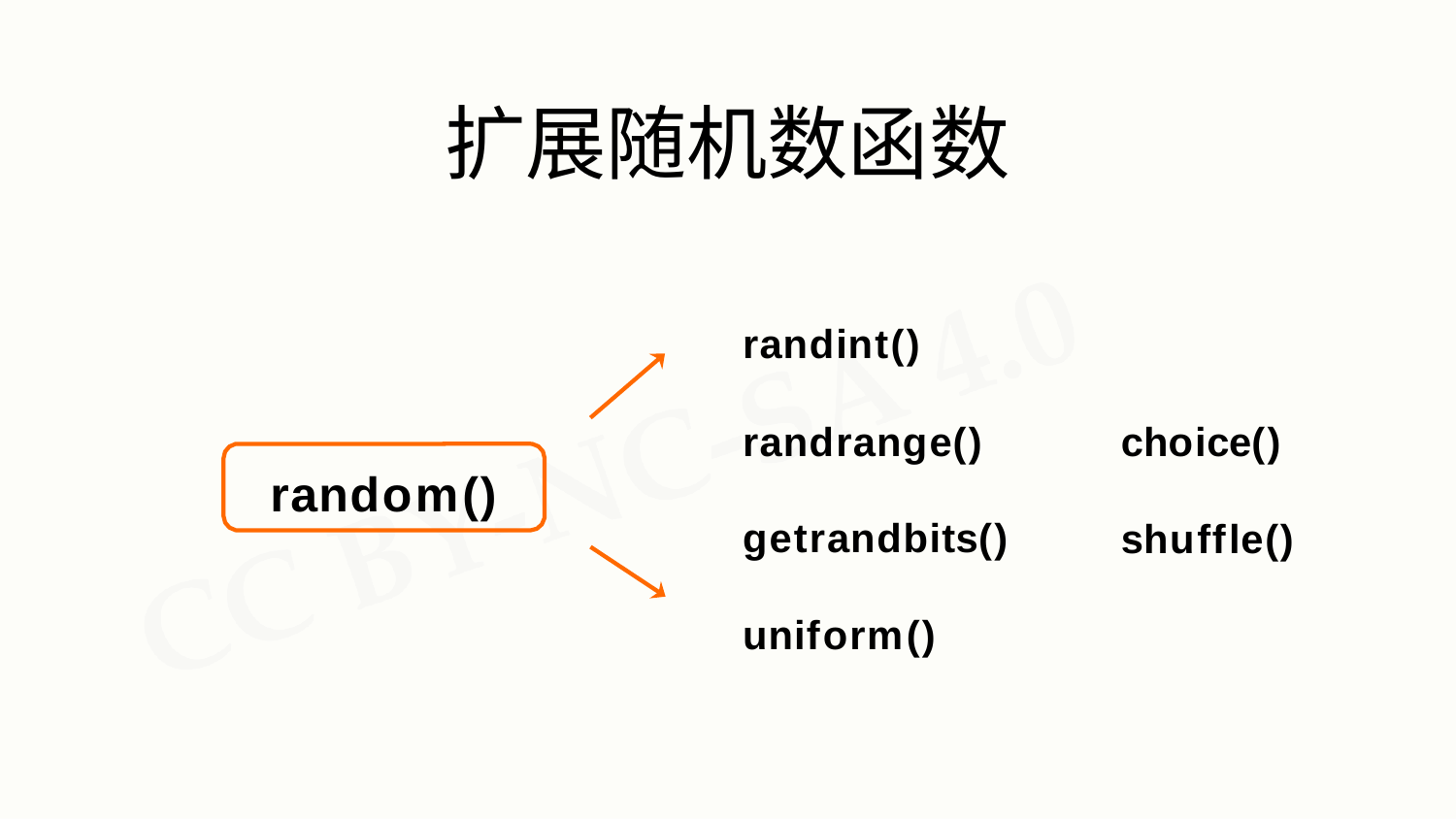

# 扩展随机数函数

randint()

randrange()
choice()

random()

getrandbits()
shuffle()

uniform()